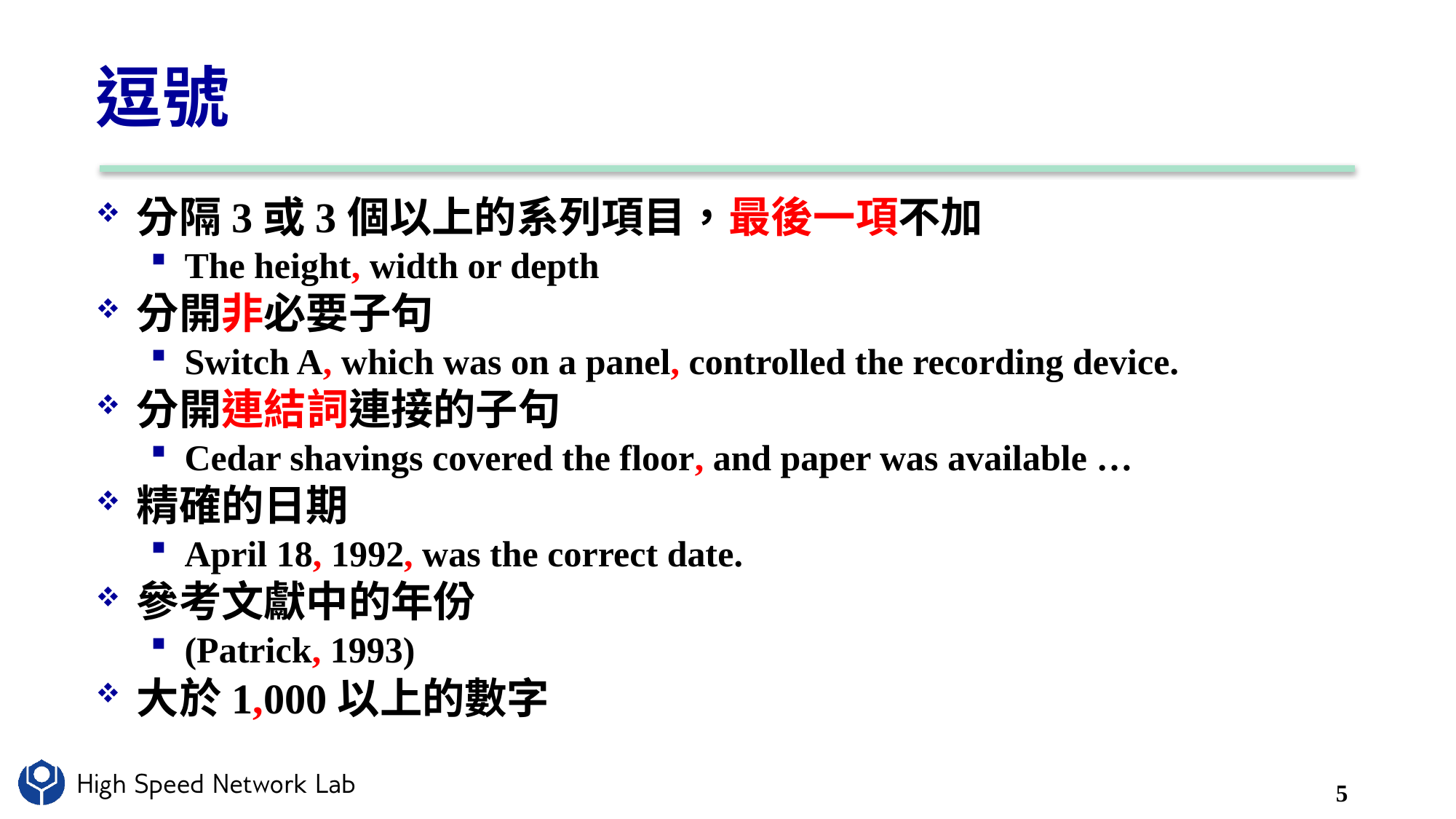

# 逗號
分隔3或3個以上的系列項目，最後一項不加
The height, width or depth
分開非必要子句
Switch A, which was on a panel, controlled the recording device.
分開連結詞連接的子句
Cedar shavings covered the floor, and paper was available …
精確的日期
April 18, 1992, was the correct date.
參考文獻中的年份
(Patrick, 1993)
大於1,000以上的數字
5